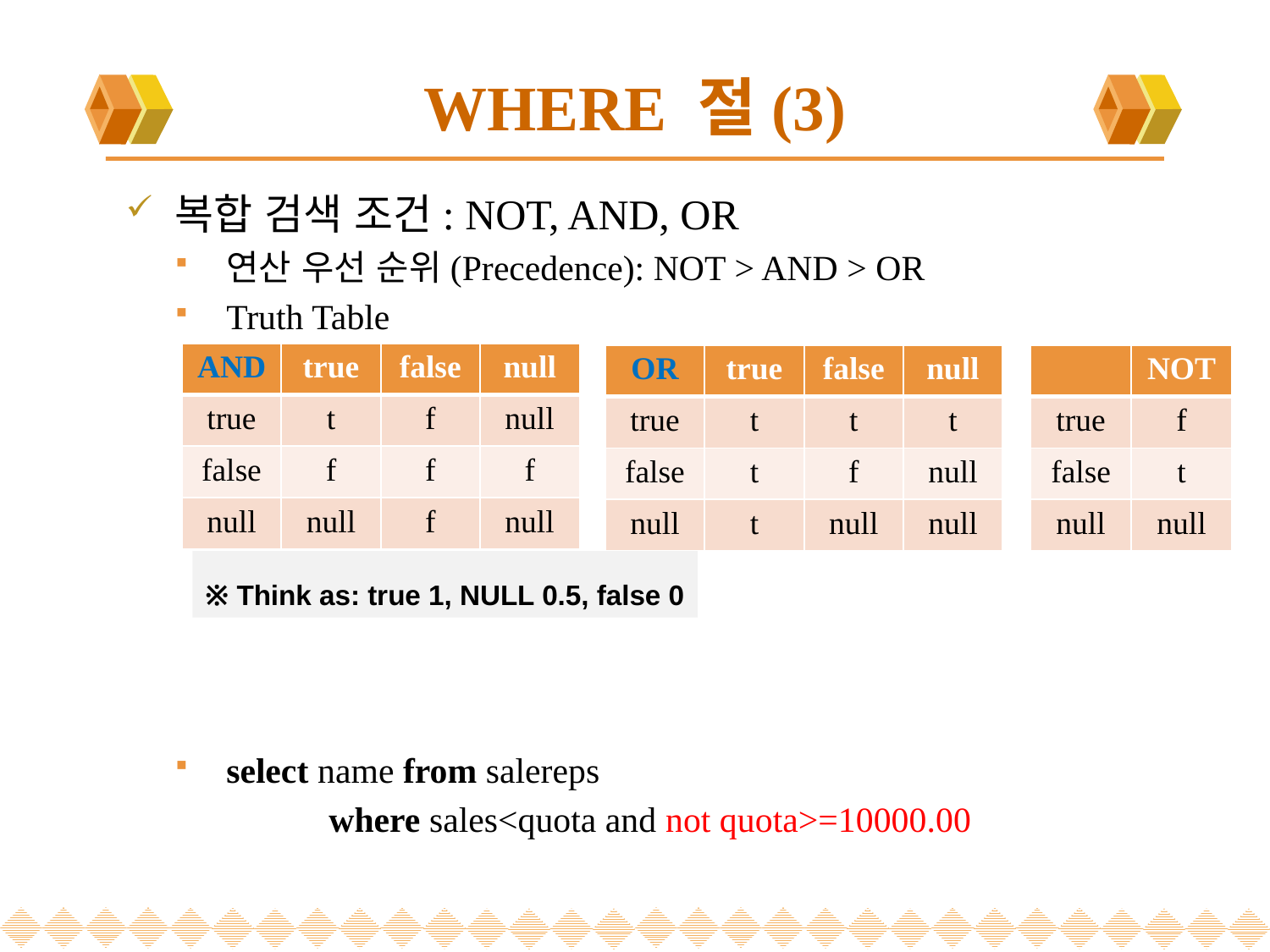

# WHERE 절(3)
복합 검색 조건: NOT, AND, OR
연산 우선 순위(Precedence): NOT > AND > OR
Truth Table

select name from salereps
	   where sales<quota and not quota>=10000.00
| AND | true | false | null |
| --- | --- | --- | --- |
| true | t | f | null |
| false | f | f | f |
| null | null | f | null |
| OR | true | false | null |
| --- | --- | --- | --- |
| true | t | t | t |
| false | t | f | null |
| null | t | null | null |
|  | NOT |
| --- | --- |
| true | f |
| false | t |
| null | null |
※ Think as: true 1, NULL 0.5, false 0